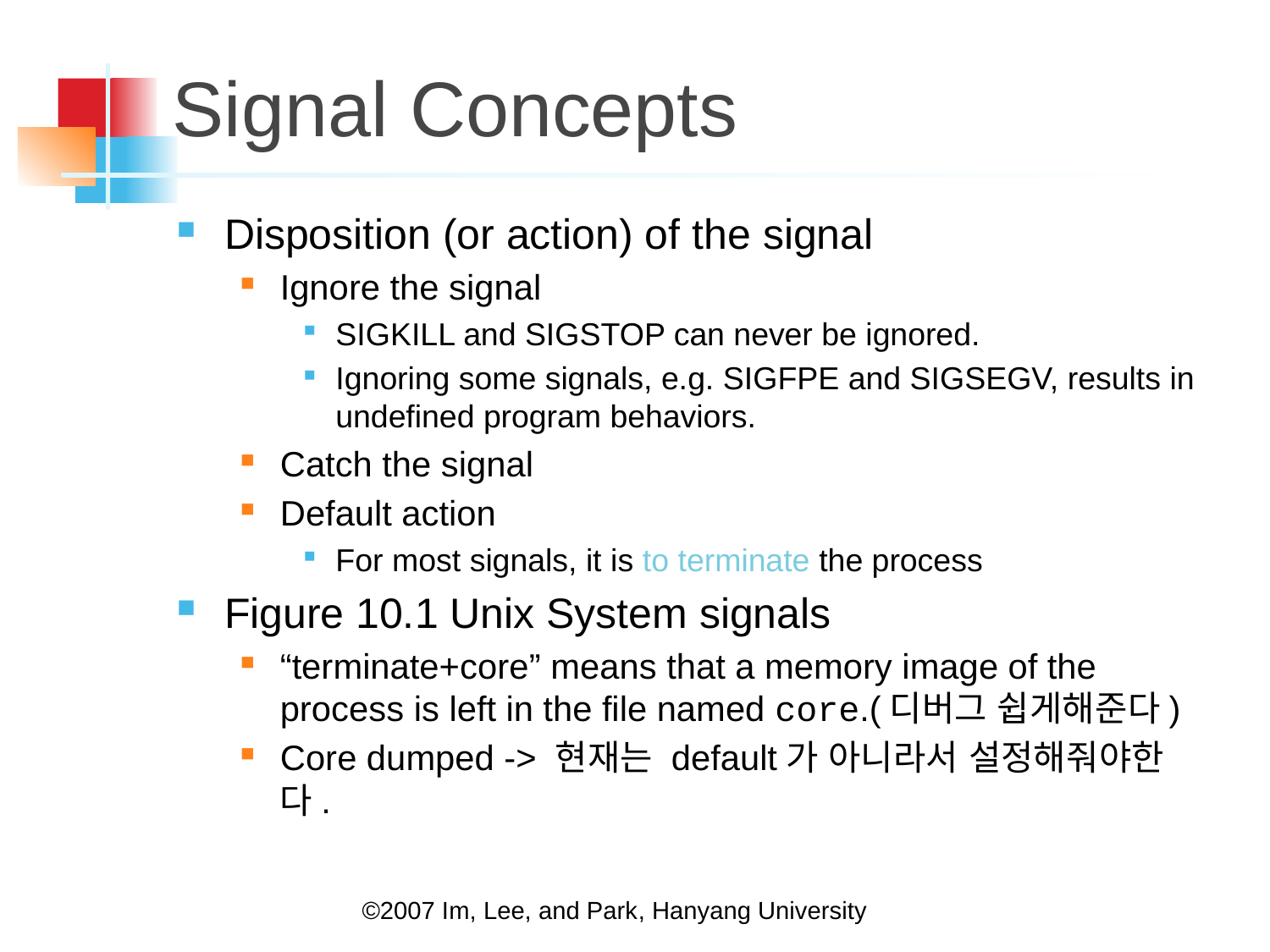

# Signal Concepts
Disposition (or action) of the signal
Ignore the signal
SIGKILL and SIGSTOP can never be ignored.
Ignoring some signals, e.g. SIGFPE and SIGSEGV, results in undefined program behaviors.
Catch the signal
Default action
For most signals, it is to terminate the process
Figure 10.1 Unix System signals
“terminate+core” means that a memory image of the process is left in the file named core.(디버그 쉽게해준다)
Core dumped -> 현재는 default가 아니라서 설정해줘야한다.

©2007 Im, Lee, and Park, Hanyang University